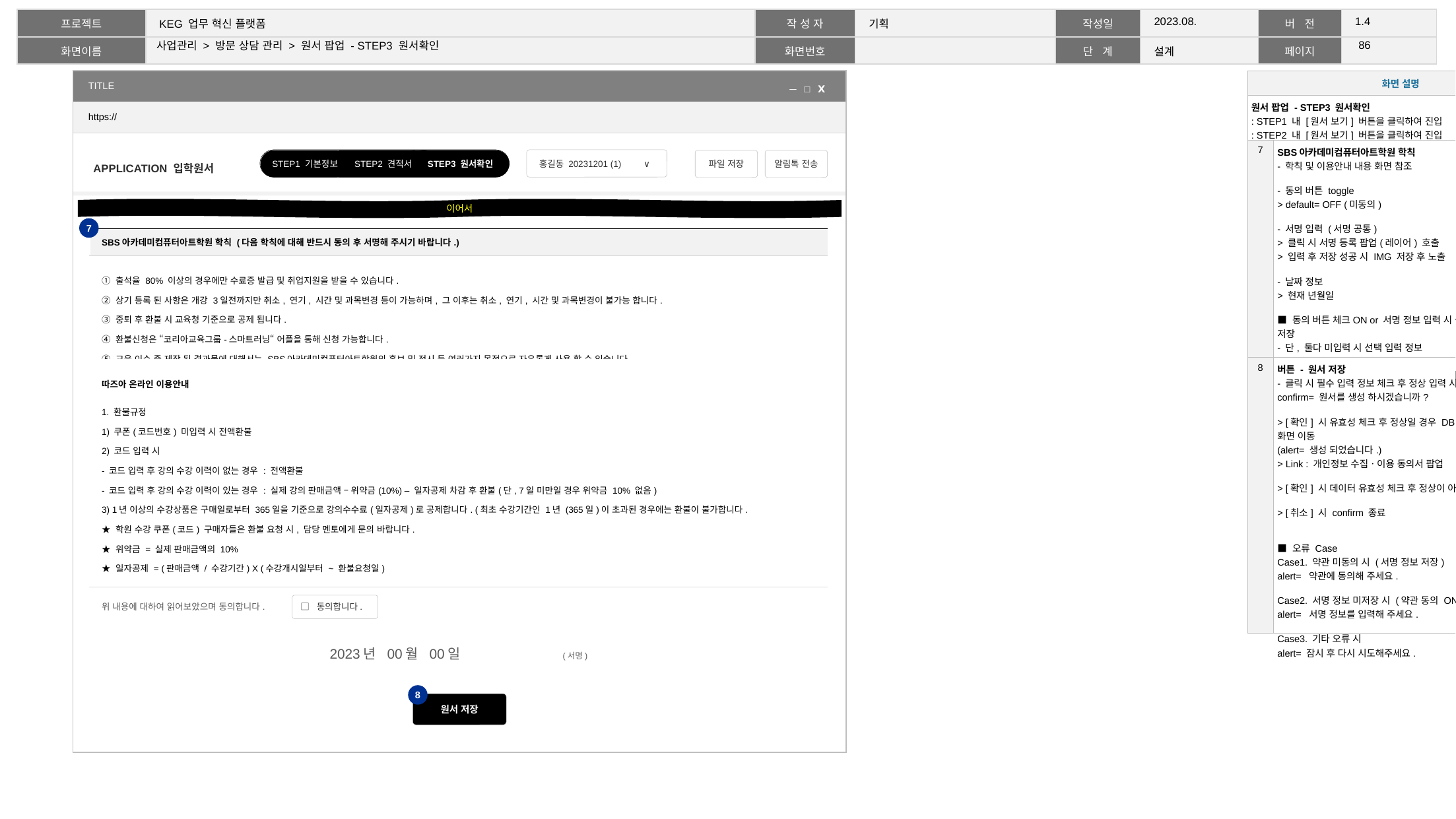

86

# 사업관리 > 방문 상담 관리 > 원서 팝업 - STEP3 원서확인
| TITLE |
| --- |
| https:// |

| 화면 설명 |  |
| --- | --- |
| 원서 팝업 - STEP3 원서확인 : STEP1 내 [원서 보기] 버튼을 클릭하여 진입 : STEP2 내 [원서 보기] 버튼을 클릭하여 진입 |  |
| 7 | SBS아카데미컴퓨터아트학원 학칙 - 학칙 및 이용안내 내용 화면 참조 - 동의 버튼 toggle > default= OFF (미동의) - 서명 입력 (서명 공통) > 클릭 시 서명 등록 팝업(레이어) 호출 > 입력 후 저장 성공 시 IMG 저장 후 노출 - 날짜 정보 > 현재 년월일 ■ 동의 버튼 체크ON or 서명 정보 입력 시 둘다 필수 입력 정보로 저장 - 단, 둘다 미입력 시 선택 입력 정보 > 미저장 상태로 원서 저장 가능 > 미저장 시 결제 전 동의 및 서명 저장 프로세스 진행 |
| 8 | 버튼 - 원서 저장 - 클릭 시 필수 입력 정보 체크 후 정상 입력 시 confirm confirm= 원서를 생성 하시겠습니까? > [확인] 시 유효성 체크 후 정상일 경우 DB 저장 및 alert 노출 후 화면 이동 (alert= 생성 되었습니다.) > Link : 개인정보 수집ㆍ이용 동의서 팝업 > [확인] 시 데이터 유효성 체크 후 정상이 아닐 시 오류 Case > [취소] 시 confirm 종료 ■ 오류 Case Case1. 약관 미동의 시 (서명 정보 저장) alert= 약관에 동의해 주세요. Case2. 서명 정보 미저장 시 (약관 동의 ON) alert= 서명 정보를 입력해 주세요. Case3. 기타 오류 시 alert= 잠시 후 다시 시도해주세요. |
─   □   Ⅹ

홍길동 20231201 (1)         ∨
APPLICATION 입학원서

STEP2 견적서

STEP3 원서확인
파일 저장
알림톡 전송
STEP1 기본정보

이어서
7
| SBS아카데미컴퓨터아트학원 학칙 (다음 학칙에 대해 반드시 동의 후 서명해 주시기 바랍니다.) |
| --- |
| ① 출석율 80% 이상의 경우에만 수료증 발급 및 취업지원을 받을 수 있습니다. ② 상기 등록 된 사항은 개강 3일전까지만 취소, 연기, 시간 및 과목변경 등이 가능하며, 그 이후는 취소, 연기, 시간 및 과목변경이 불가능 합니다. ③ 중퇴 후 환불 시 교육청 기준으로 공제 됩니다. ④ 환불신청은 “코리아교육그룹-스마트러닝“ 어플을 통해 신청 가능합니다. ⑤ 교육 이수 중 제작 된 결과물에 대해서는 SBS아카데미컴퓨터아트학원의 홍보 및 전시 등 여러가지 목적으로 자유롭게 사용 할 수 있습니다. |
| 따즈아 온라인 이용안내 |
| 1. 환불규정 1) 쿠폰(코드번호) 미입력 시 전액환불 2) 코드 입력 시 - 코드 입력 후 강의 수강 이력이 없는 경우 : 전액환불 - 코드 입력 후 강의 수강 이력이 있는 경우 : 실제 강의 판매금액 – 위약금(10%) – 일자공제 차감 후 환불(단, 7일 미만일 경우 위약금 10% 없음) 3) 1년 이상의 수강상품은 구매일로부터 365일을 기준으로 강의수수료(일자공제)로 공제합니다. (최초 수강기간인 1년 (365일)이 초과된 경우에는 환불이 불가합니다. ★ 학원 수강 쿠폰(코드) 구매자들은 환불 요청 시, 담당 멘토에게 문의 바랍니다. ★ 위약금 = 실제 판매금액의 10% ★ 일자공제 = (판매금액 / 수강기간) X (수강개시일부터 ~ 환불요청일) 2. 기타 자세한 사이트 이용약관은 따즈아 홈페이지 www.ddazua.com 에서 확인 하실 수 있습니다. |
| 위 내용에 대하여 읽어보았으며 동의합니다. |
| 2023년 00월 00일 (서명) |
□  동의합니다.
8
원서 저장